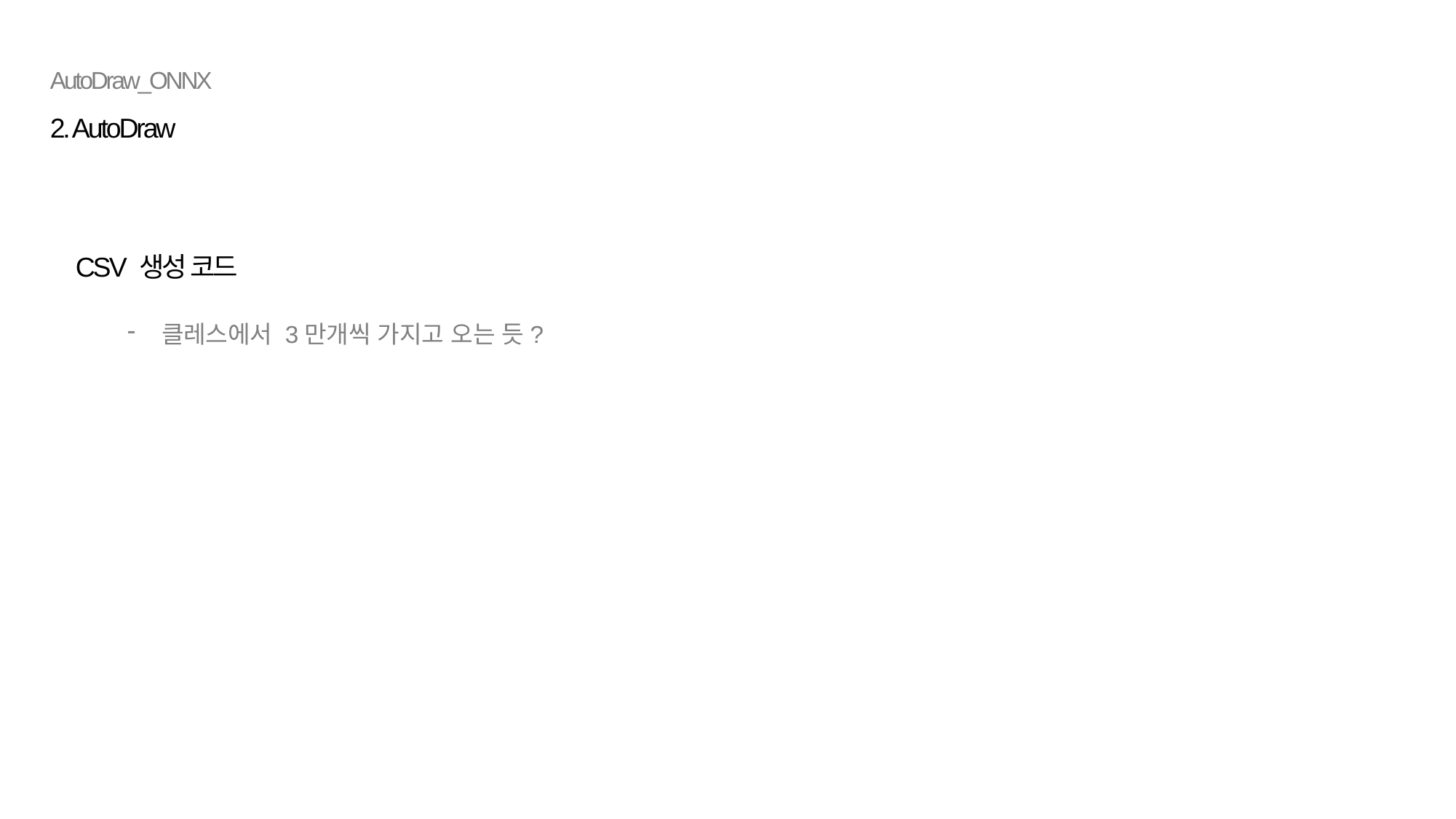

AutoDraw_ONNX
2. AutoDraw
CSV 생성 코드
클레스에서 3만개씩 가지고 오는 듯?